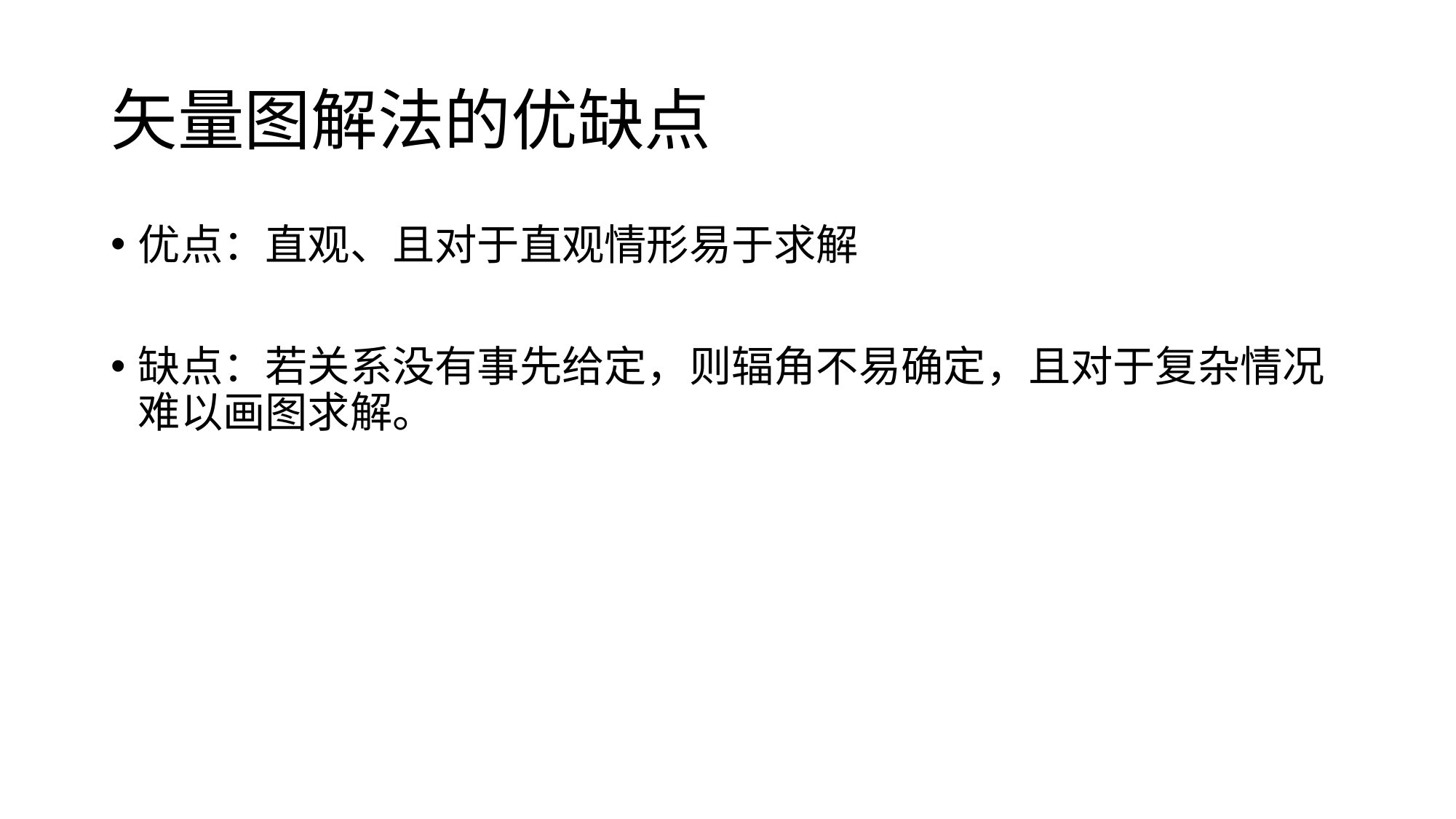

# 矢量图解法的优缺点
优点：直观、且对于直观情形易于求解

缺点：若关系没有事先给定，则辐角不易确定，且对于复杂情况难以画图求解。